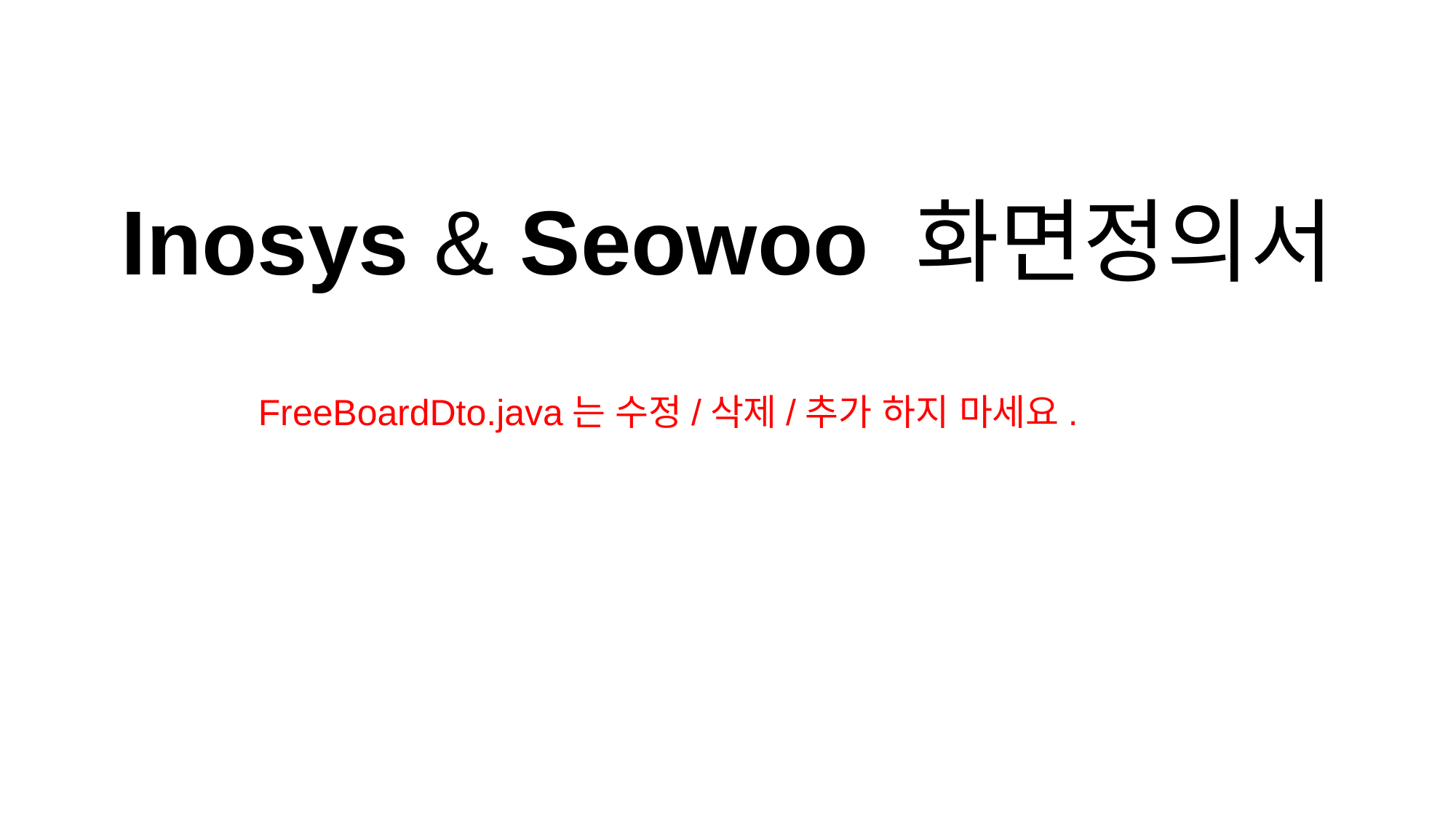

# Inosys & Seowoo 화면정의서
FreeBoardDto.java는 수정/삭제/추가 하지 마세요.